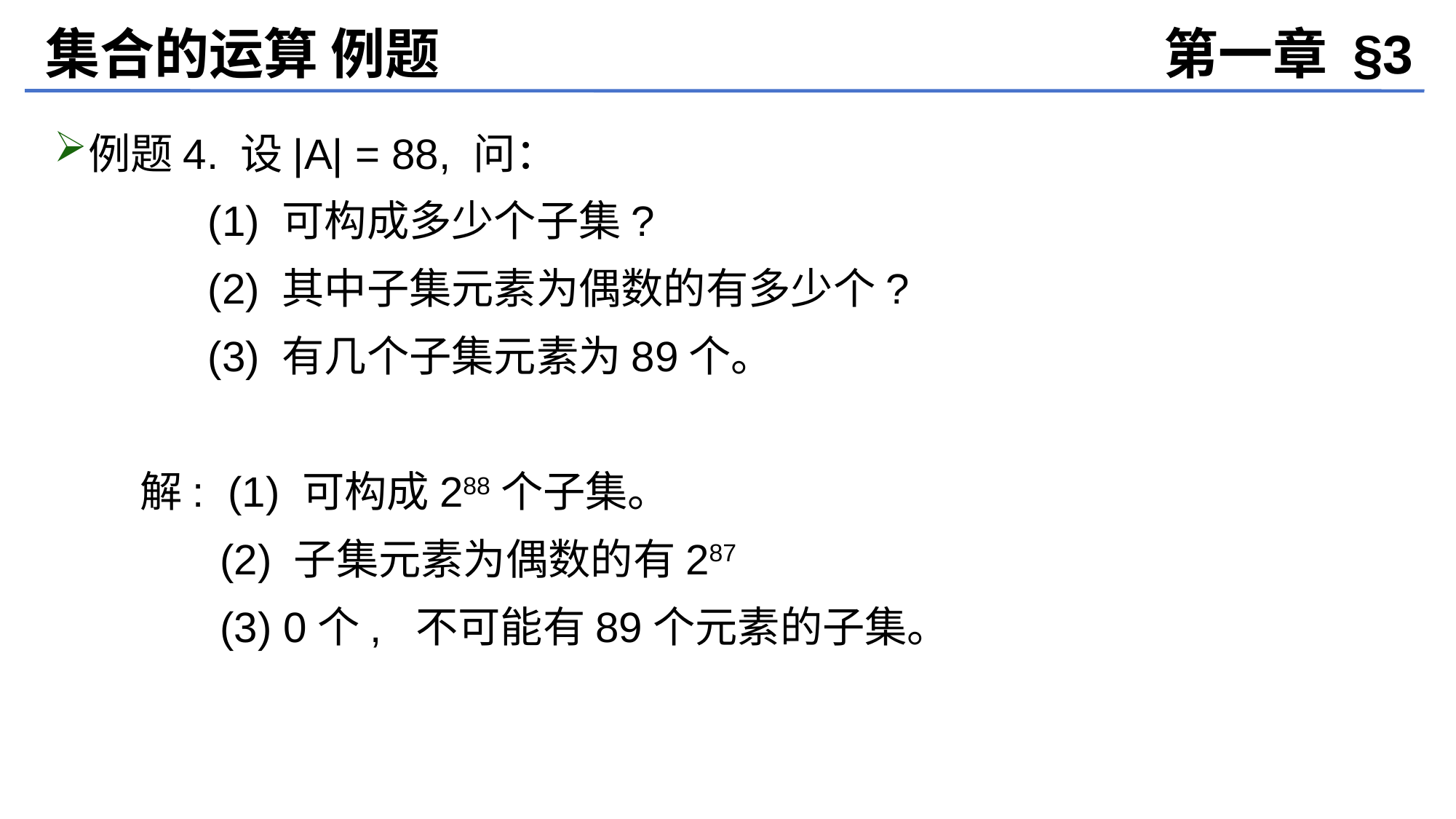

集合的运算 例题
第一章 §3
例题4. 设|A| = 88, 问：
             (1) 可构成多少个子集?
             (2) 其中子集元素为偶数的有多少个?
             (3) 有几个子集元素为89个。

        解:  (1) 可构成288个子集。
              (2) 子集元素为偶数的有287
              (3) 0个,  不可能有89个元素的子集。